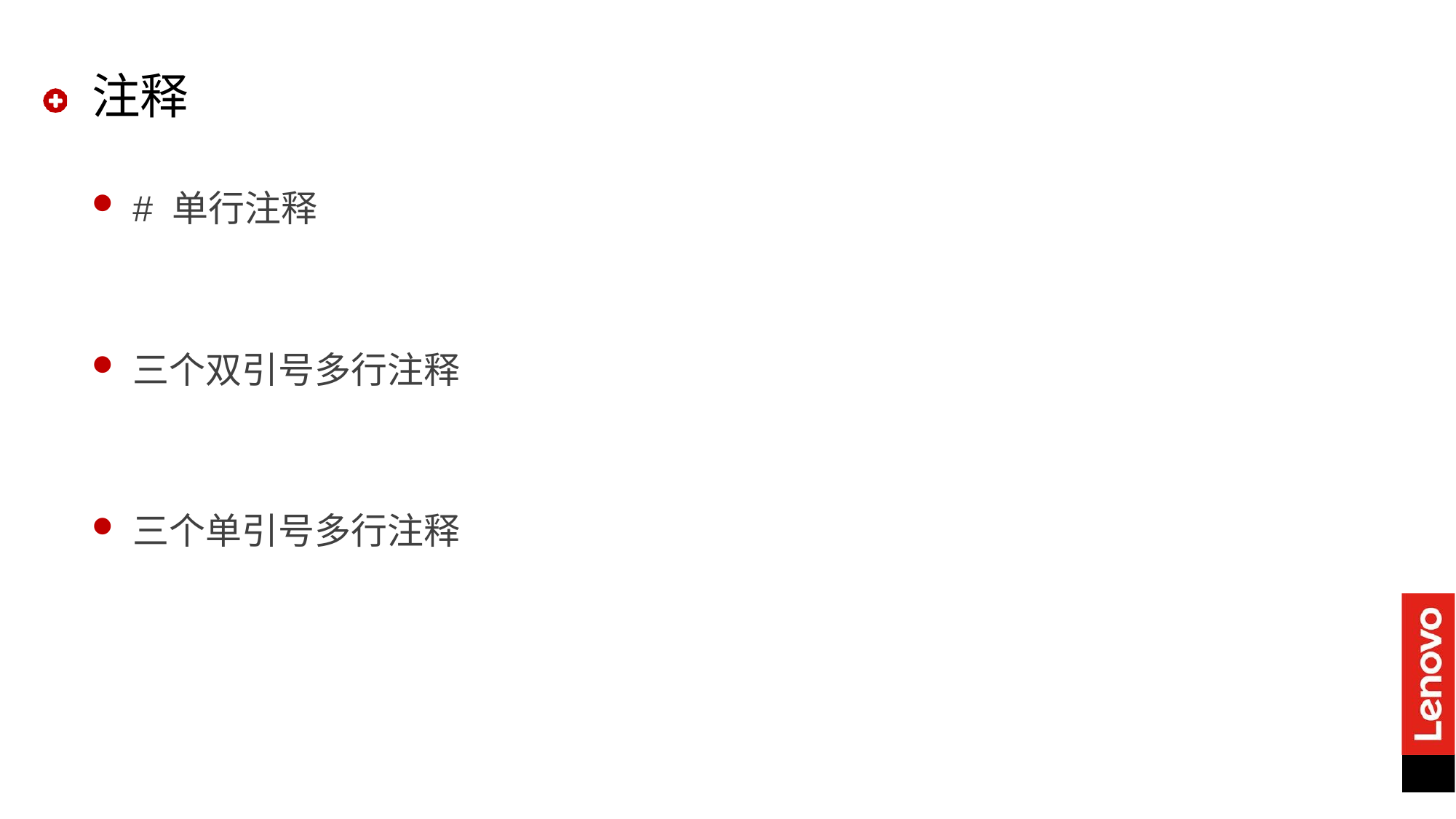

# 注释
# 单行注释
三个双引号多行注释
三个单引号多行注释
15